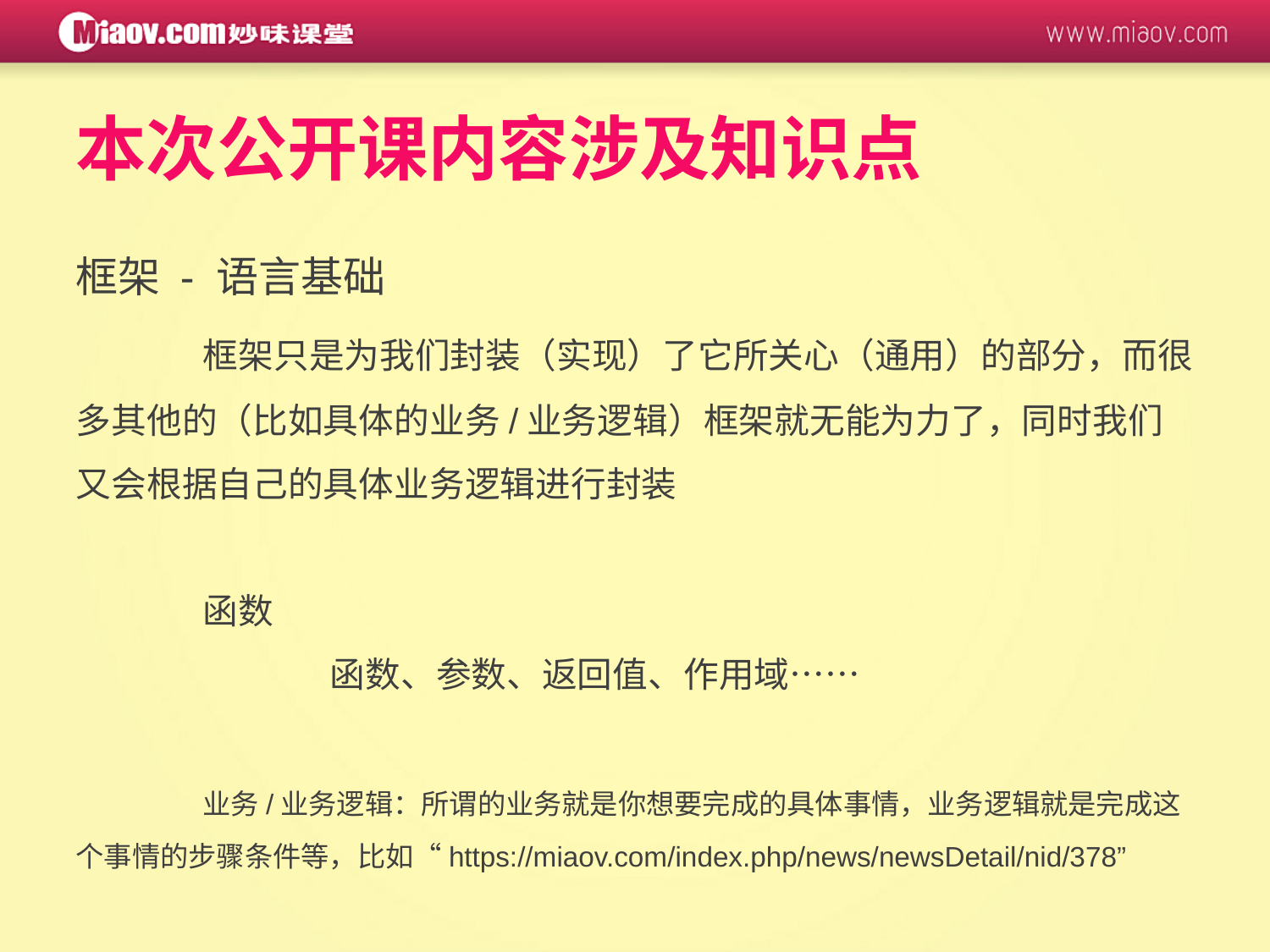

# 本次公开课内容涉及知识点
框架 - 语言基础
	框架只是为我们封装（实现）了它所关心（通用）的部分，而很多其他的（比如具体的业务/业务逻辑）框架就无能为力了，同时我们又会根据自己的具体业务逻辑进行封装

	函数
		函数、参数、返回值、作用域……

	业务/业务逻辑：所谓的业务就是你想要完成的具体事情，业务逻辑就是完成这个事情的步骤条件等，比如“https://miaov.com/index.php/news/newsDetail/nid/378”